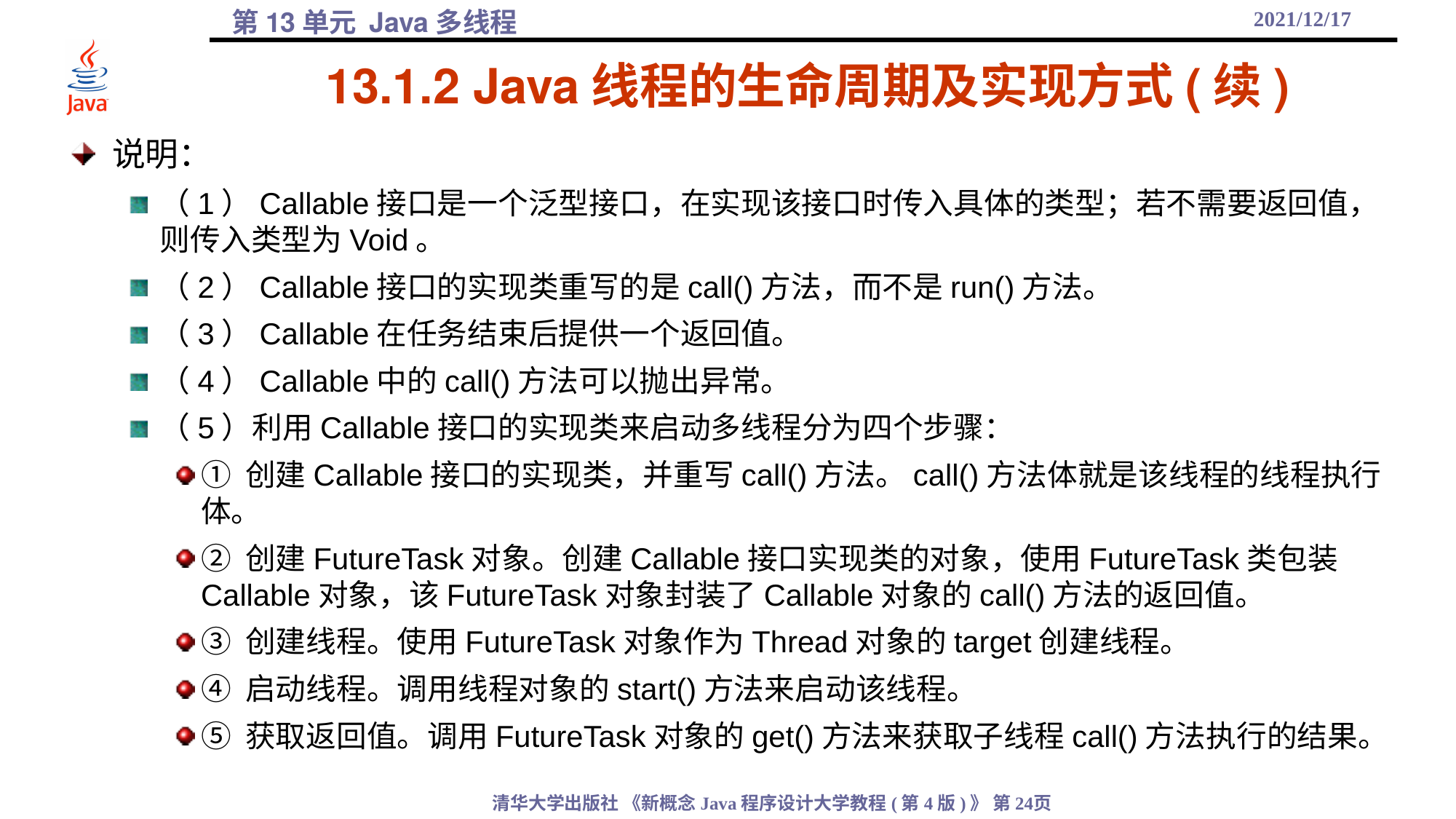

2021/12/17
# 13.1.2 Java线程的生命周期及实现方式(续)
说明：
（1）Callable接口是一个泛型接口，在实现该接口时传入具体的类型；若不需要返回值，则传入类型为Void。
（2）Callable接口的实现类重写的是call()方法，而不是run()方法。
（3）Callable在任务结束后提供一个返回值。
（4）Callable中的call()方法可以抛出异常。
（5）利用Callable接口的实现类来启动多线程分为四个步骤：
① 创建Callable接口的实现类，并重写call()方法。call()方法体就是该线程的线程执行体。
② 创建FutureTask对象。创建Callable接口实现类的对象，使用FutureTask类包装Callable对象，该FutureTask对象封装了Callable对象的call()方法的返回值。
③ 创建线程。使用FutureTask对象作为Thread对象的target创建线程。
④ 启动线程。调用线程对象的start()方法来启动该线程。
⑤ 获取返回值。调用FutureTask对象的get()方法来获取子线程call()方法执行的结果。